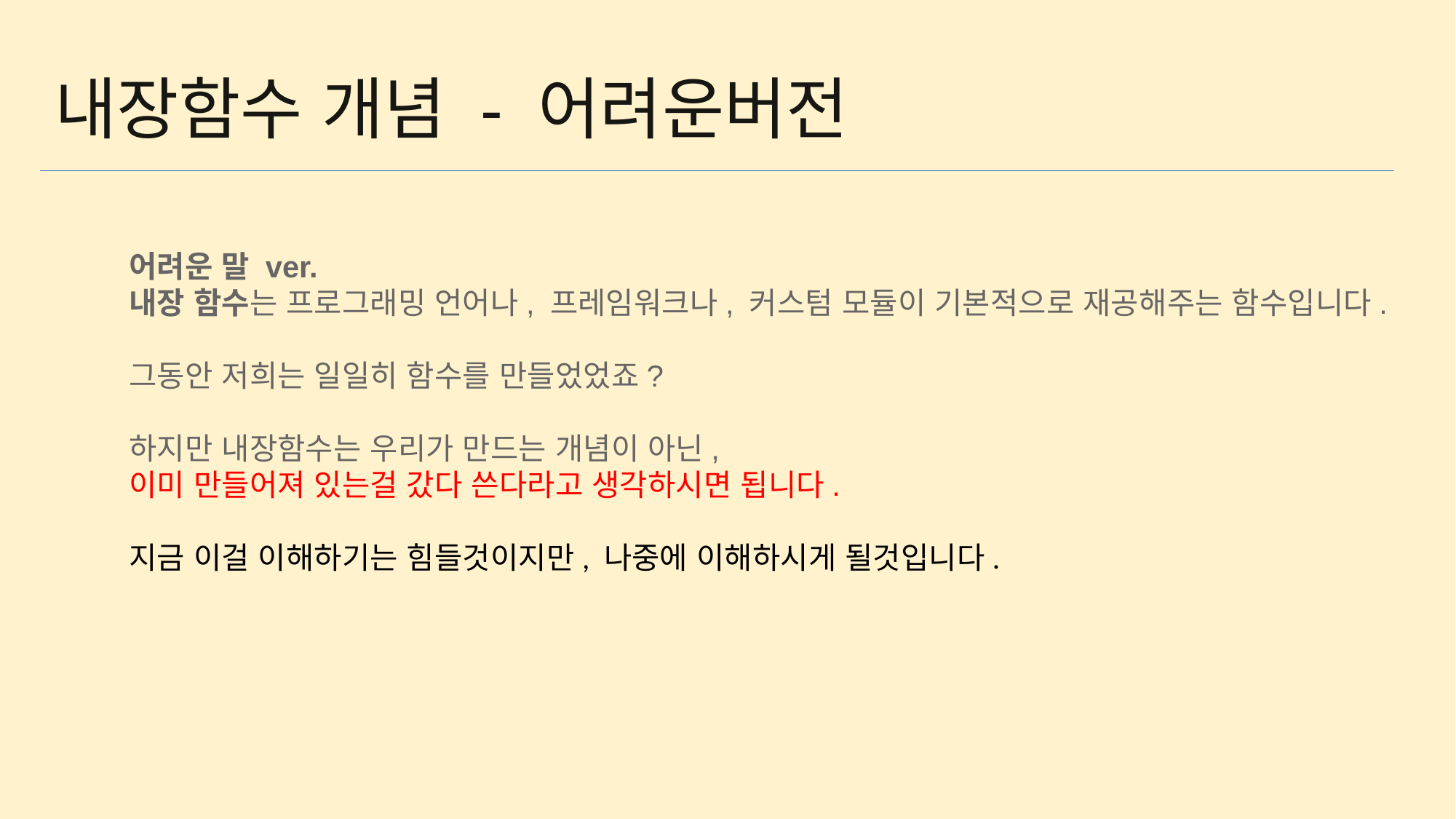

내장함수 개념 - 어려운버전
어려운 말 ver.
내장 함수는 프로그래밍 언어나, 프레임워크나, 커스텀 모듈이 기본적으로 재공해주는 함수입니다.

그동안 저희는 일일히 함수를 만들었었죠?

하지만 내장함수는 우리가 만드는 개념이 아닌,
이미 만들어져 있는걸 갔다 쓴다라고 생각하시면 됩니다.

지금 이걸 이해하기는 힘들것이지만, 나중에 이해하시게 될것입니다.